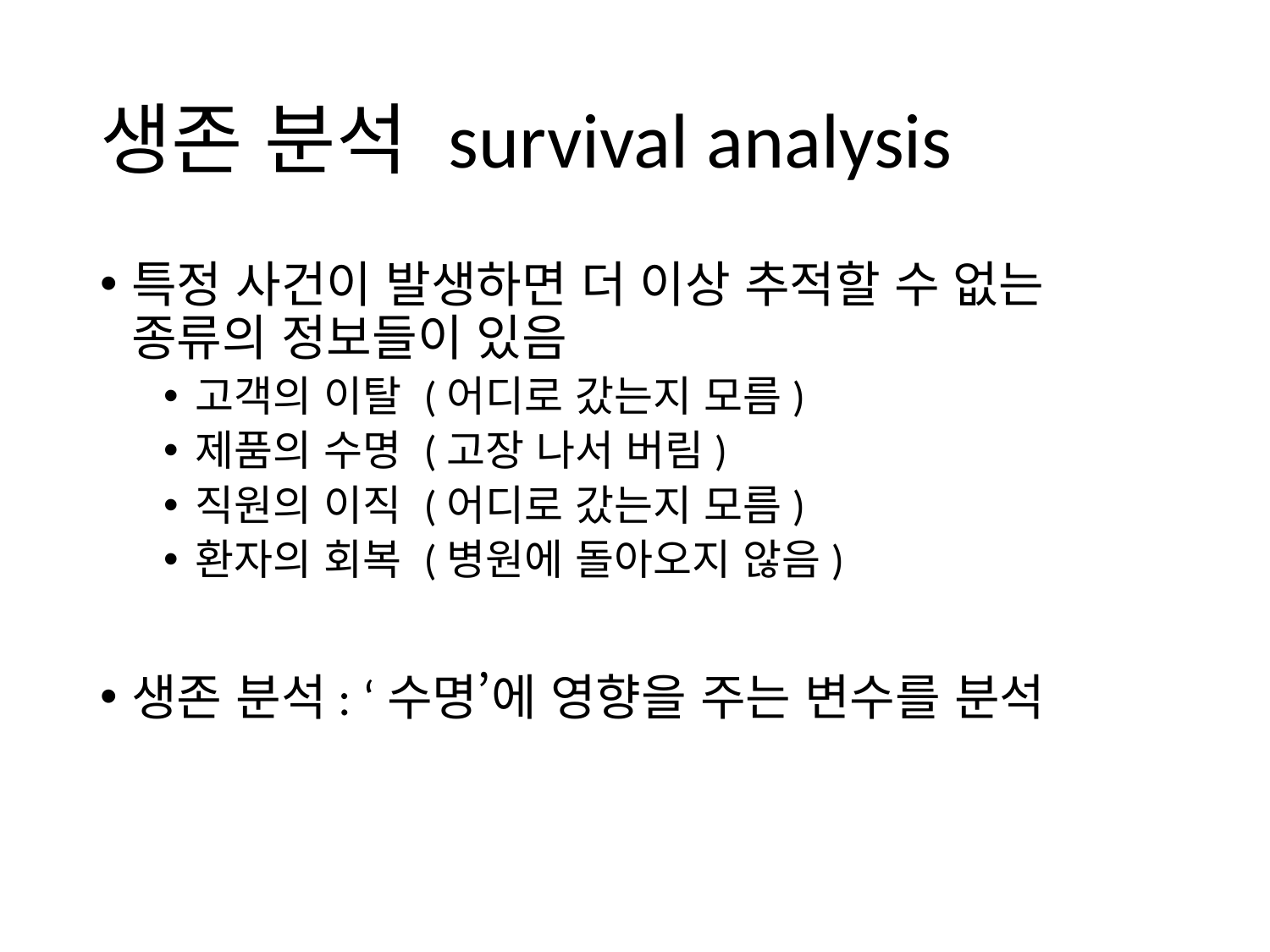

# 생존 분석 survival analysis
특정 사건이 발생하면 더 이상 추적할 수 없는 종류의 정보들이 있음
고객의 이탈 (어디로 갔는지 모름)
제품의 수명 (고장 나서 버림)
직원의 이직 (어디로 갔는지 모름)
환자의 회복 (병원에 돌아오지 않음)

생존 분석: ‘수명’에 영향을 주는 변수를 분석